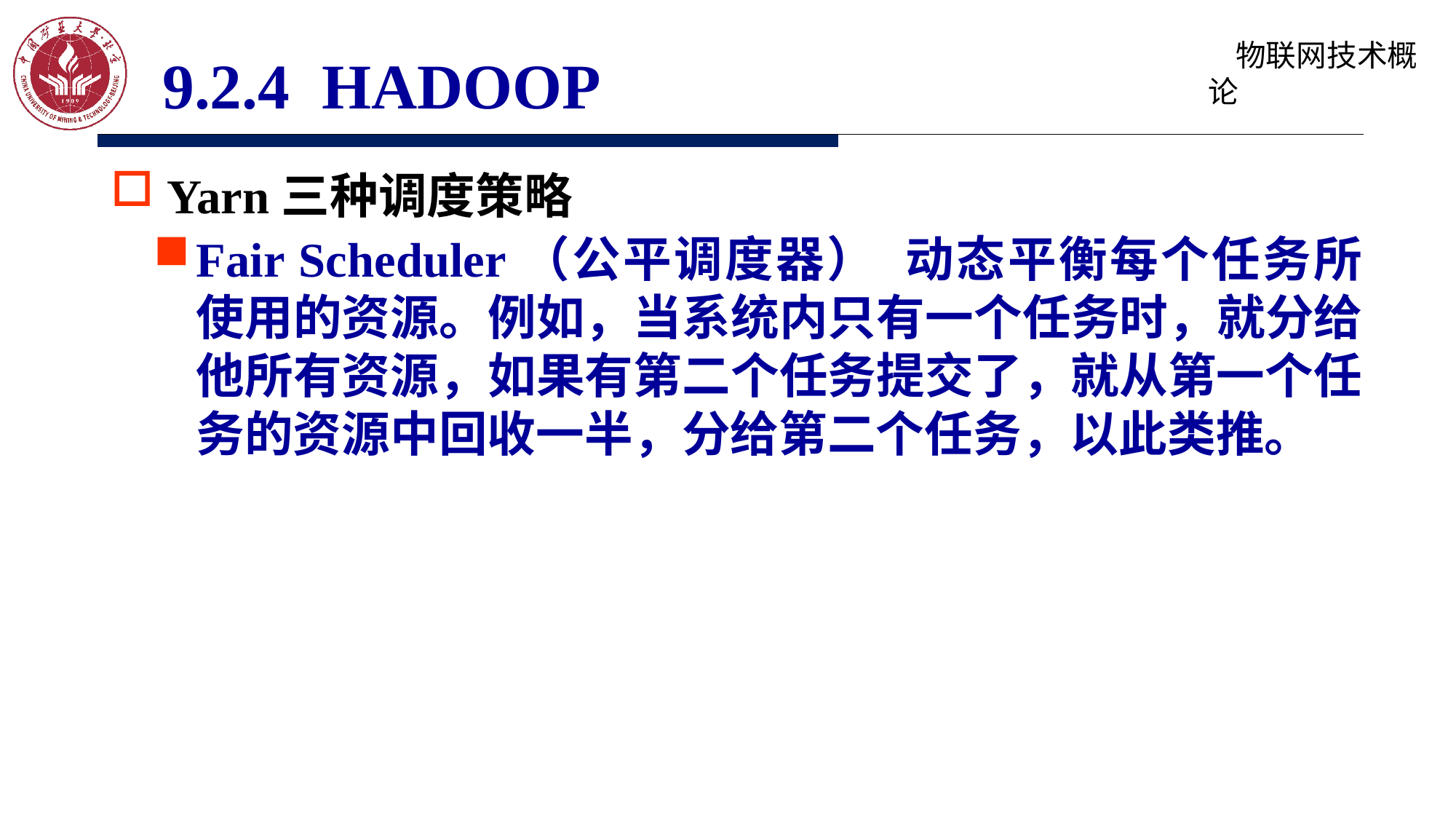

9.2.4  HADOOP
Yarn三种调度策略
Fair Scheduler（公平调度器）  动态平衡每个任务所使用的资源。例如，当系统内只有一个任务时，就分给他所有资源，如果有第二个任务提交了，就从第一个任务的资源中回收一半，分给第二个任务，以此类推。